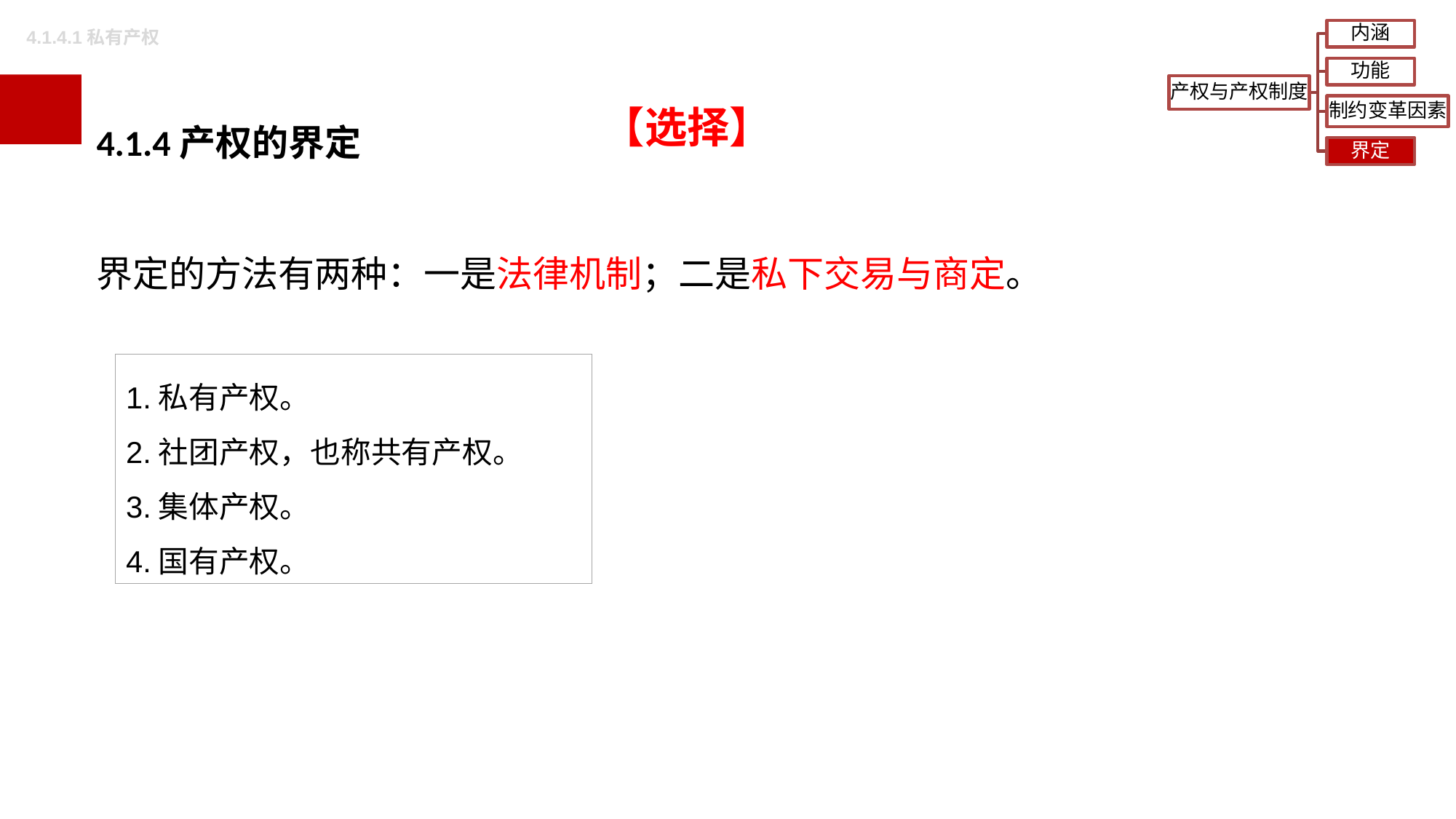

产权与产权制度
内涵
功能
制约变革因素
界定
4.1.4.1私有产权
4.1.4产权的界定

界定的方法有两种：一是法律机制；二是私下交易与商定。

【选择】
1.私有产权。
2.社团产权，也称共有产权。
3.集体产权。
4.国有产权。